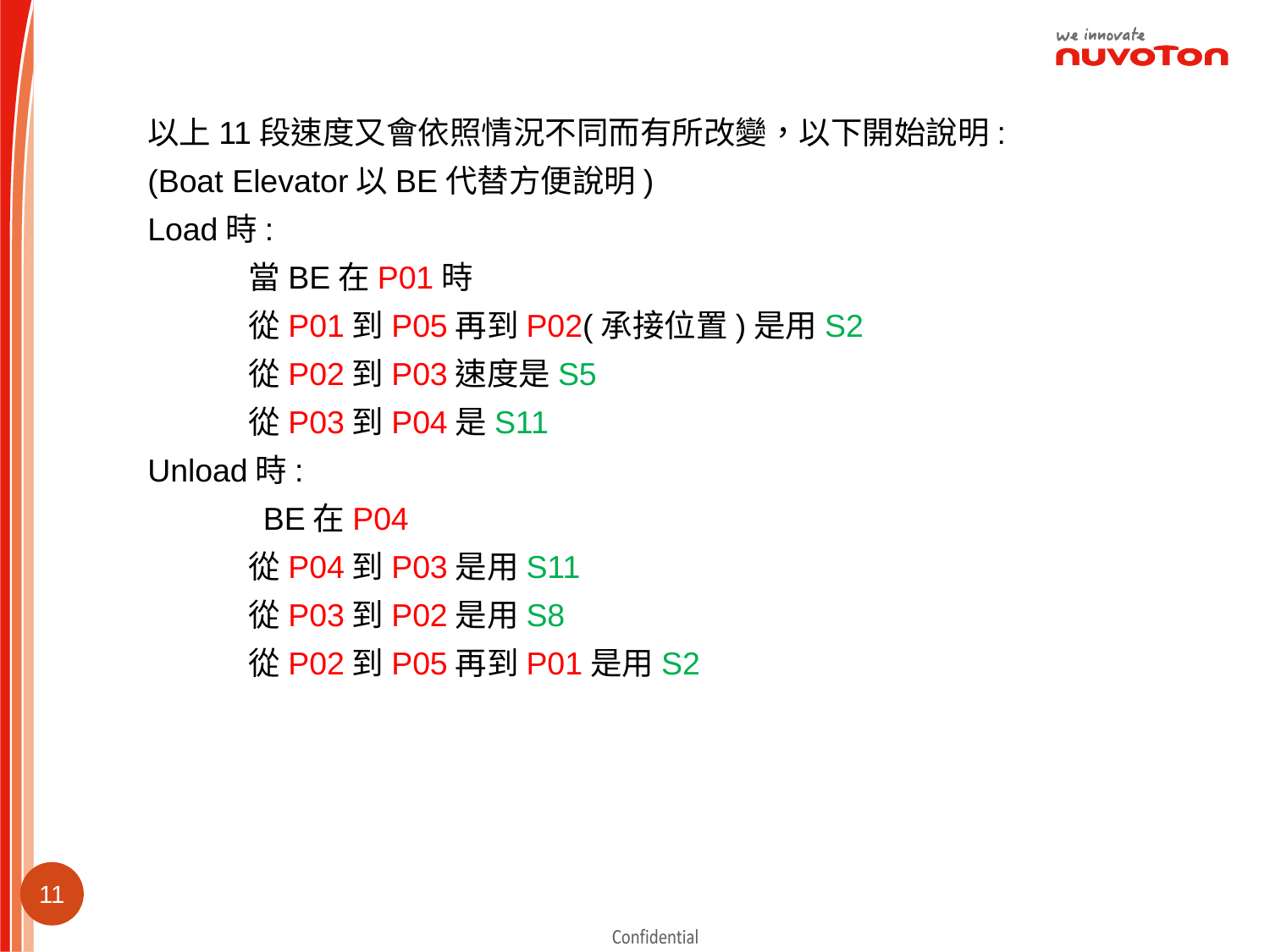

以上11段速度又會依照情況不同而有所改變，以下開始說明:
(Boat Elevator以BE代替方便說明)
Load時:
             當BE在P01時
             從P01到P05再到P02(承接位置)是用S2
             從P02到P03速度是S5
             從P03到P04是S11
Unload時:
             BE在P04
             從P04到P03是用S11
             從P03到P02是用S8
             從P02到P05再到P01是用S2

11